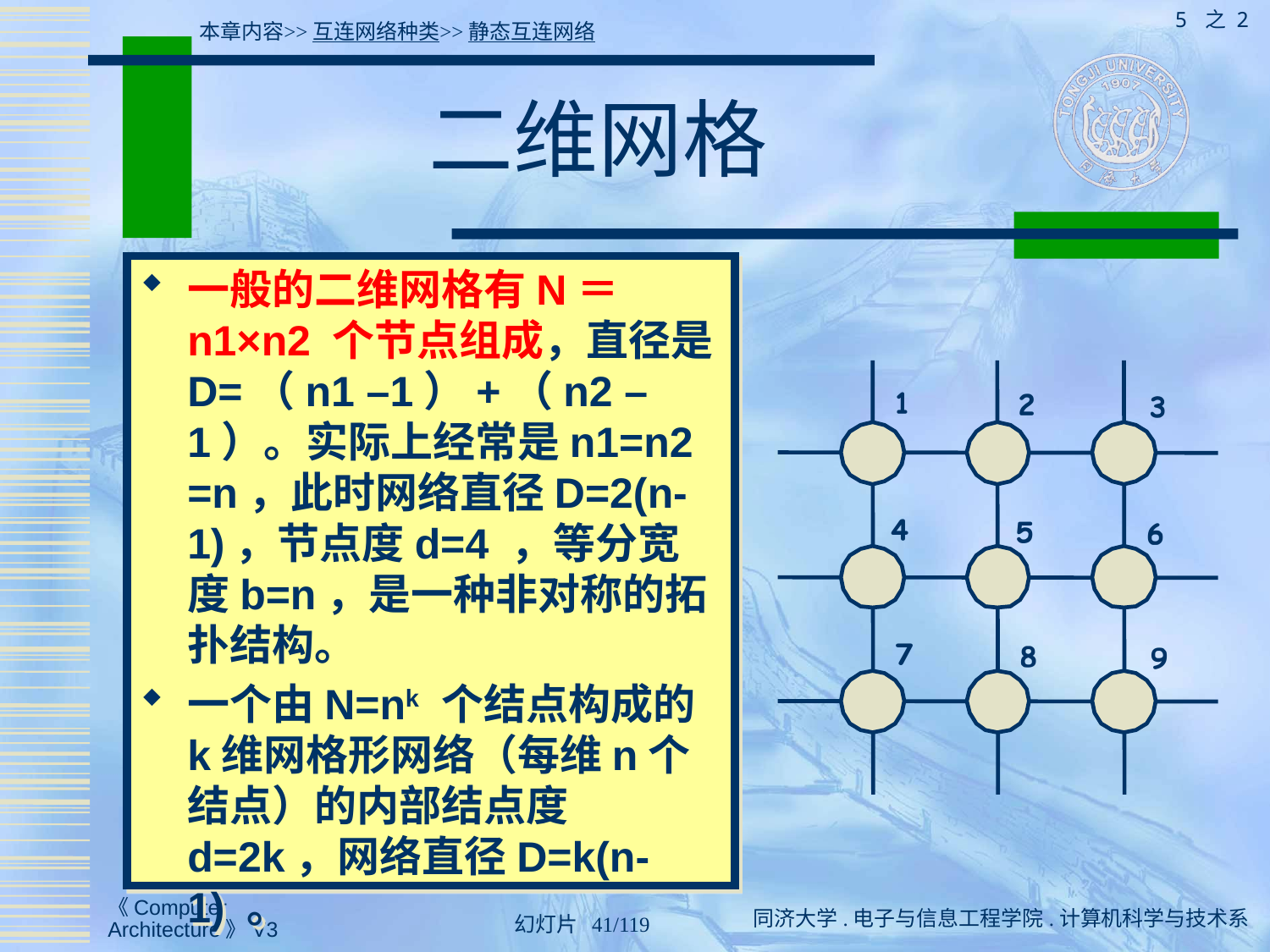

5 之 2
本章内容>>互连网络种类>>静态互连网络
# 二维网格
一般的二维网格有N＝n1×n2 个节点组成，直径是D=（n1 –1）+（n2 –1）。实际上经常是n1=n2 =n，此时网络直径D=2(n-1)，节点度d=4 ，等分宽度b=n，是一种非对称的拓扑结构。
一个由N=nk 个结点构成的k维网格形网络（每维n个结点）的内部结点度d=2k，网络直径D=k(n-1) 。

1
2
3

4
5
6

7
8
9